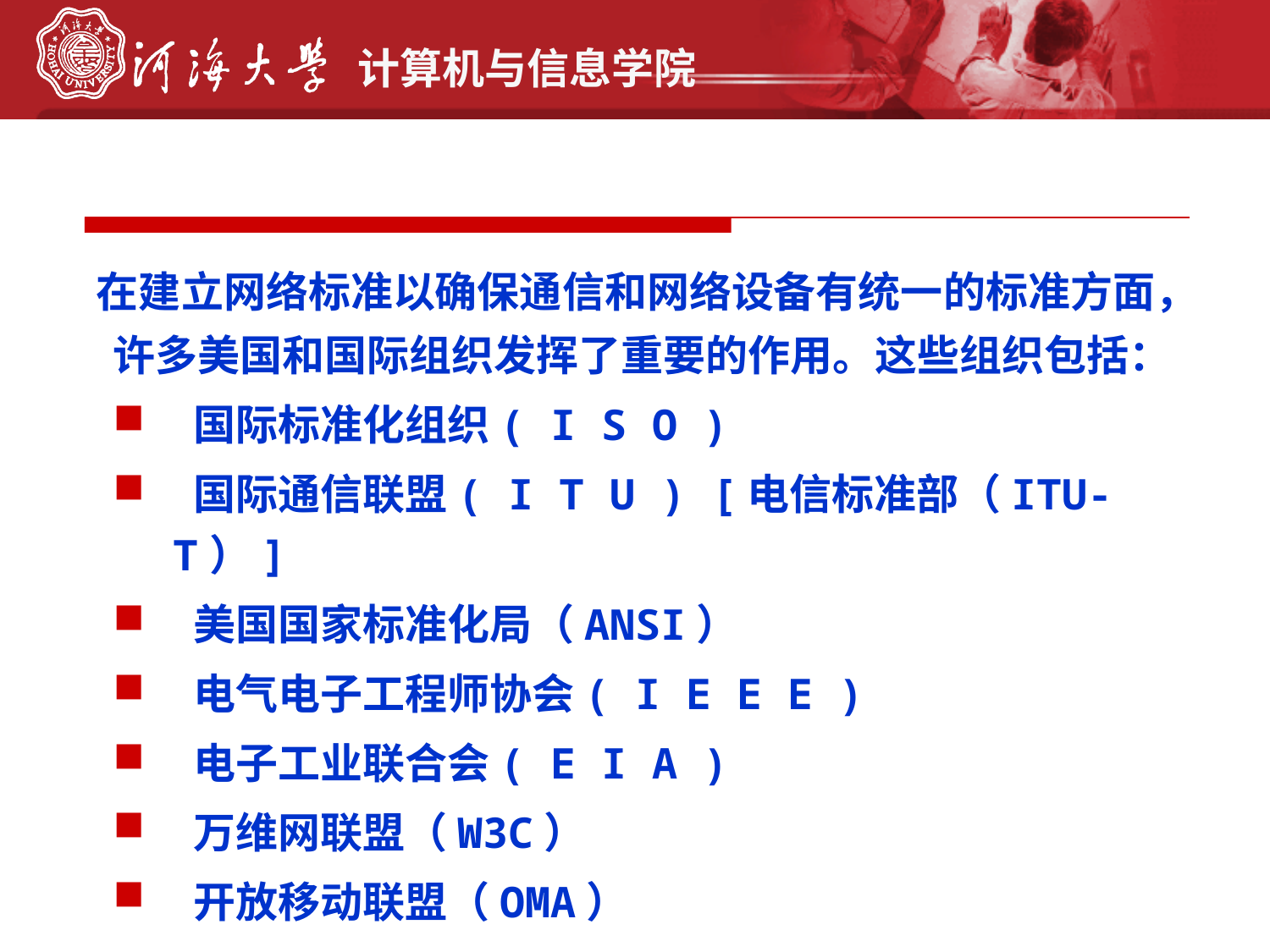

在建立网络标准以确保通信和网络设备有统一的标准方面，许多美国和国际组织发挥了重要的作用。这些组织包括：
 国际标准化组织( I S O )
 国际通信联盟( I T U ) [电信标准部（ITU-T）]
 美国国家标准化局（ANSI）
 电气电子工程师协会( I E E E )
 电子工业联合会( E I A )
 万维网联盟（W3C）
 开放移动联盟（OMA）